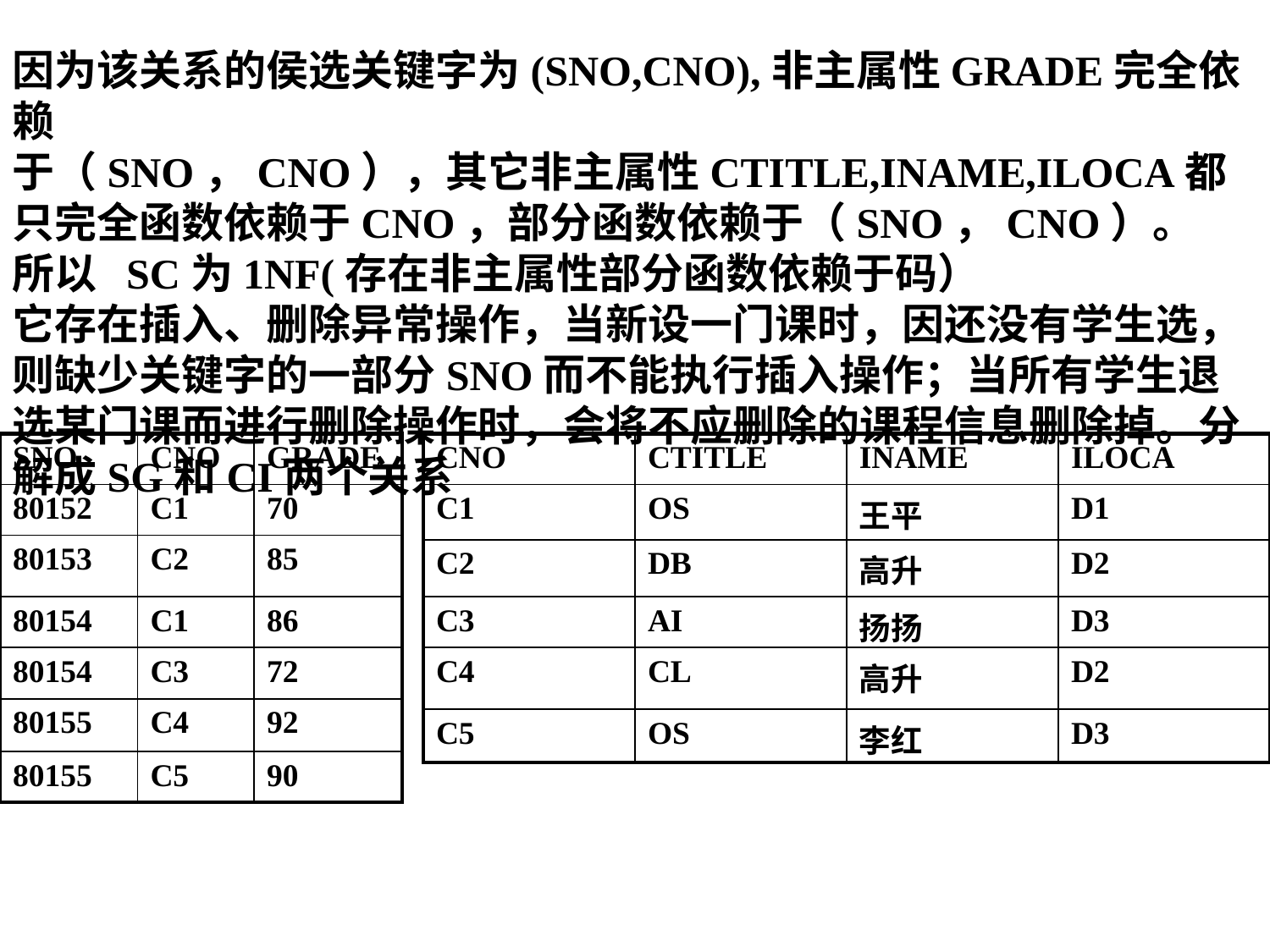

因为该关系的侯选关键字为(SNO,CNO),非主属性GRADE完全依赖
于（SNO，CNO），其它非主属性CTITLE,INAME,ILOCA都只完全函数依赖于CNO，部分函数依赖于（SNO，CNO）。
所以  SC为1NF(存在非主属性部分函数依赖于码）
它存在插入、删除异常操作，当新设一门课时，因还没有学生选，则缺少关键字的一部分SNO而不能执行插入操作；当所有学生退选某门课而进行删除操作时，会将不应删除的课程信息删除掉。分解成SG和CI两个关系

| SNO | CNO | GRADE |
| --- | --- | --- |
| 80152 | C1 | 70 |
| 80153 | C2 | 85 |
| 80154 | C1 | 86 |
| 80154 | C3 | 72 |
| 80155 | C4 | 92 |
| 80155 | C5 | 90 |
| CNO | CTITLE | INAME | ILOCA |
| --- | --- | --- | --- |
| C1 | OS | 王平 | D1 |
| C2 | DB | 高升 | D2 |
| C3 | AI | 扬扬 | D3 |
| C4 | CL | 高升 | D2 |
| C5 | OS | 李红 | D3 |